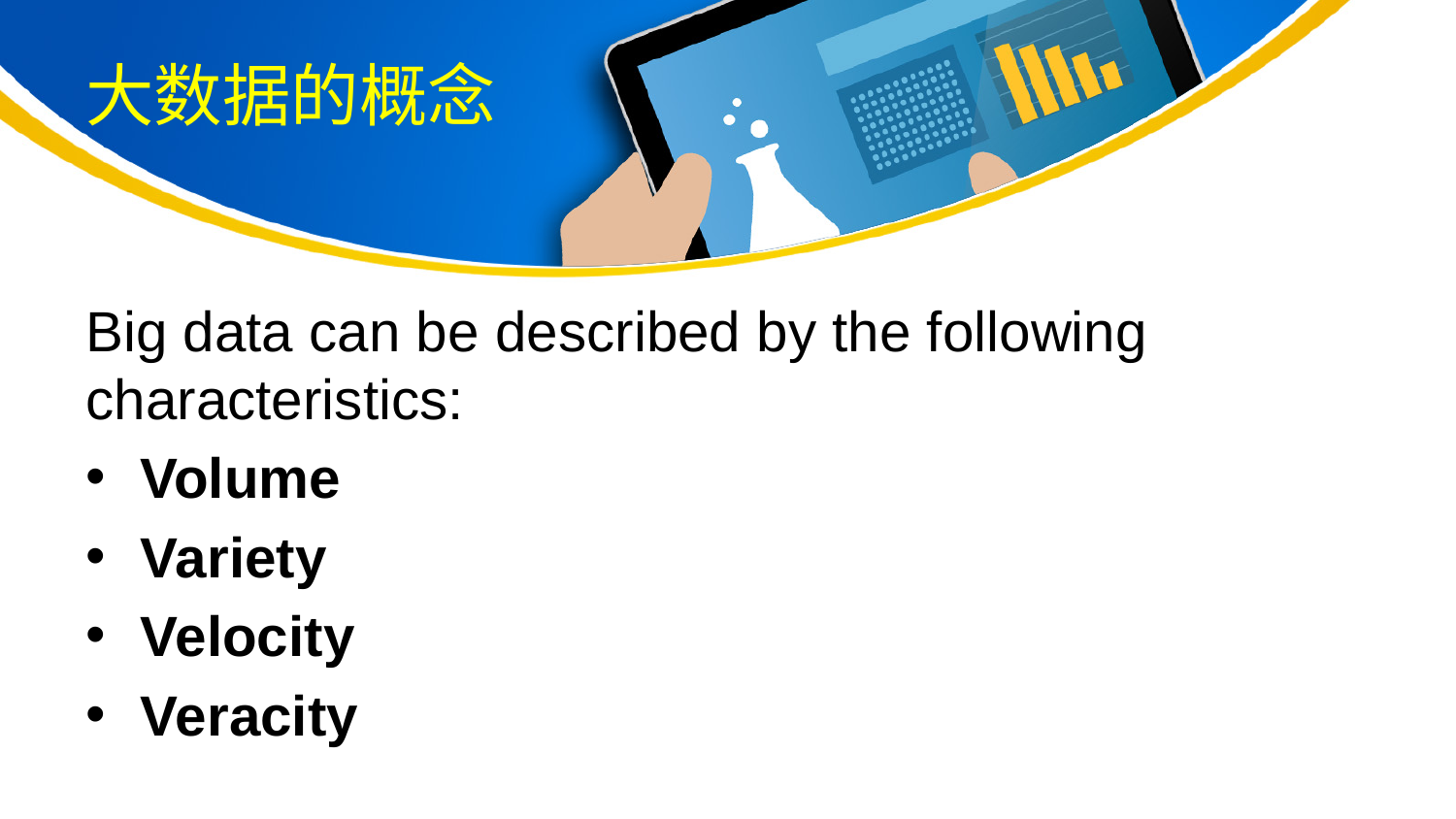

# 大数据的概念
Big data can be described by the following characteristics:
Volume
Variety
Velocity
Veracity